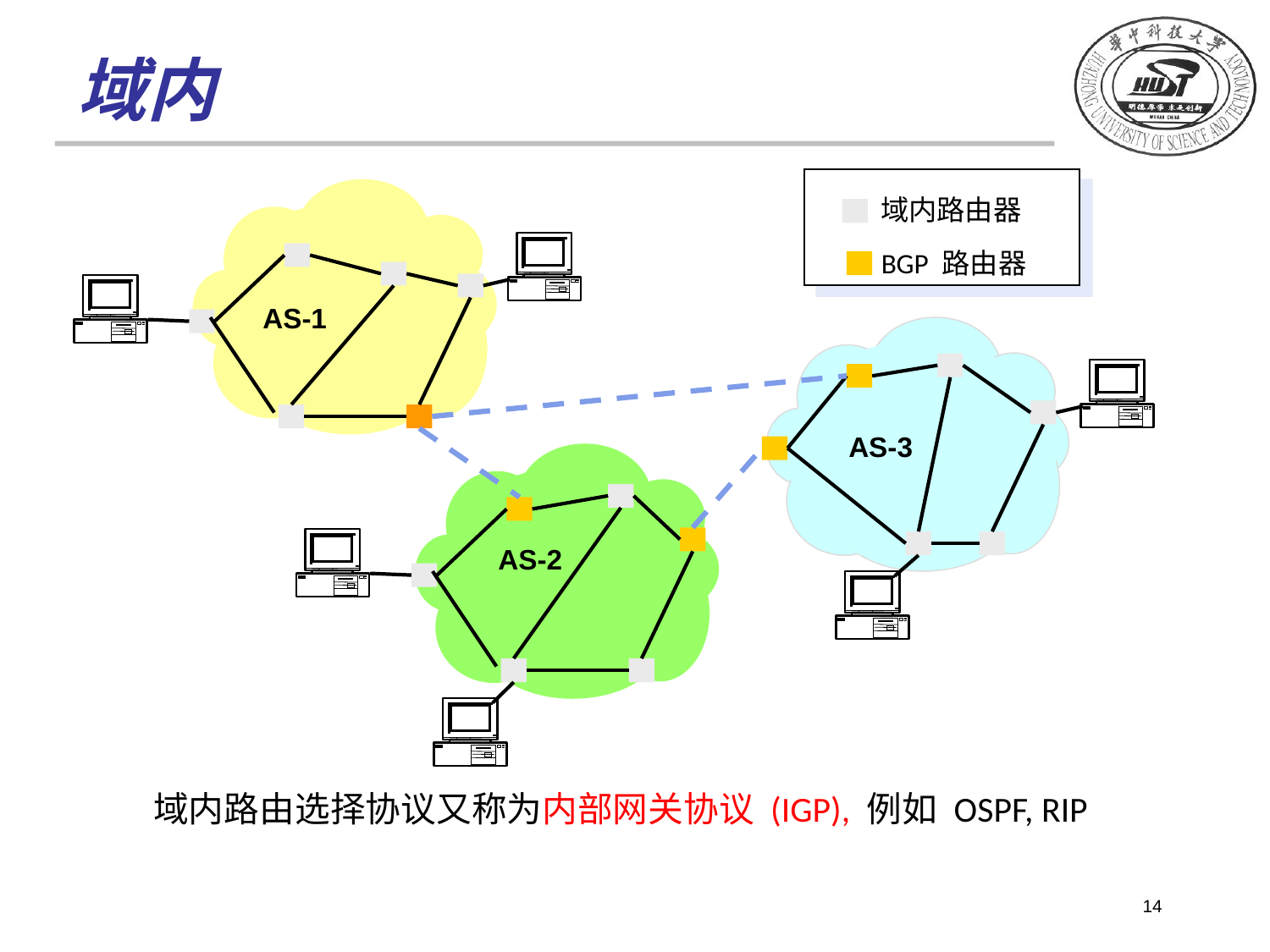

# 域内

域内路由器

BGP 路由器

AS-1

AS-3

AS-2

域内路由选择协议又称为内部网关协议 (IGP), 例如 OSPF, RIP
14